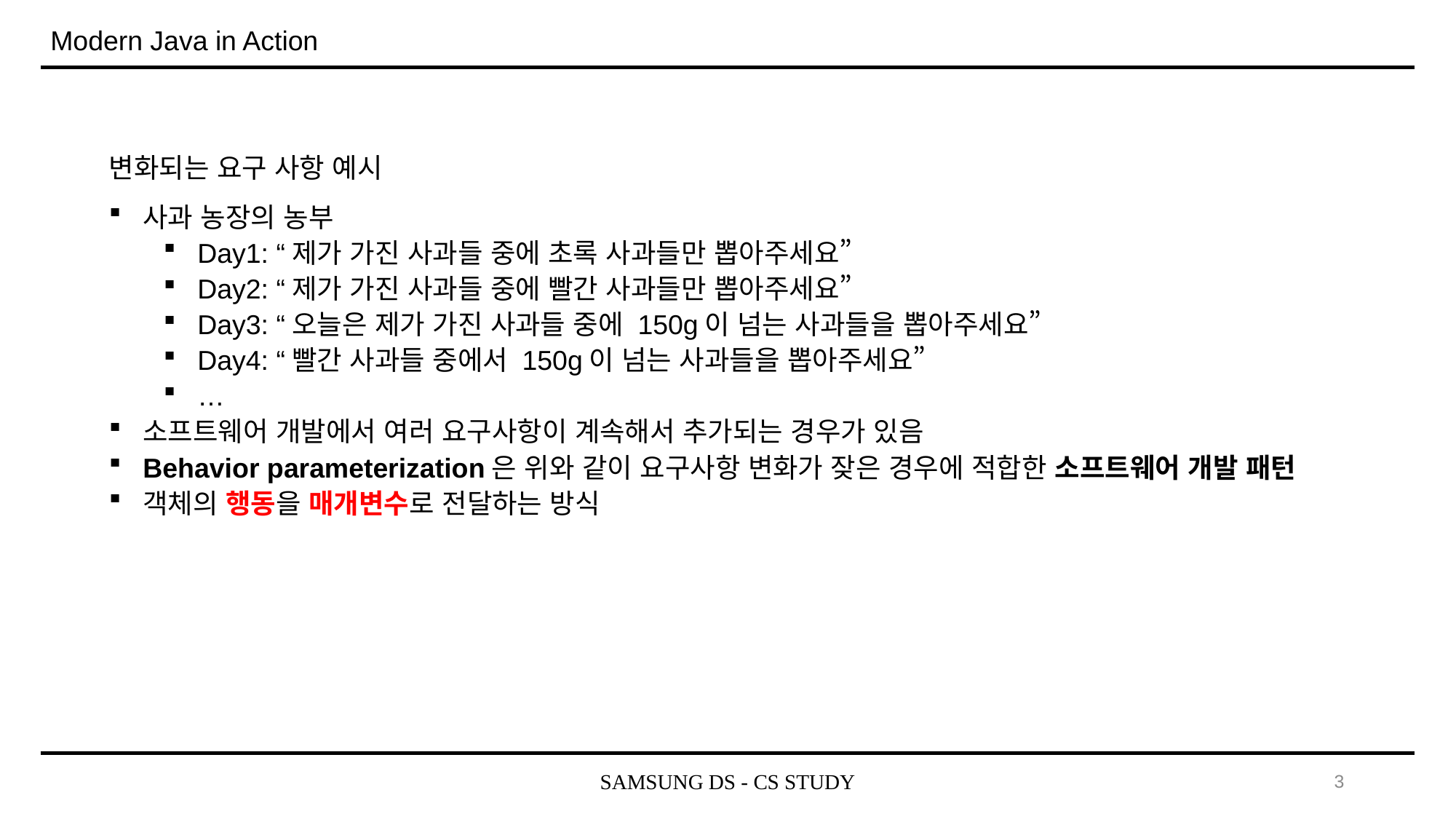

Modern Java in Action
변화되는 요구 사항 예시
사과 농장의 농부
Day1: “제가 가진 사과들 중에 초록 사과들만 뽑아주세요”
Day2: “제가 가진 사과들 중에 빨간 사과들만 뽑아주세요”
Day3: “오늘은 제가 가진 사과들 중에 150g이 넘는 사과들을 뽑아주세요”
Day4: “빨간 사과들 중에서 150g이 넘는 사과들을 뽑아주세요”
…
소프트웨어 개발에서 여러 요구사항이 계속해서 추가되는 경우가 있음
Behavior parameterization은 위와 같이 요구사항 변화가 잦은 경우에 적합한 소프트웨어 개발 패턴
객체의 행동을 매개변수로 전달하는 방식
SAMSUNG DS - CS STUDY
3